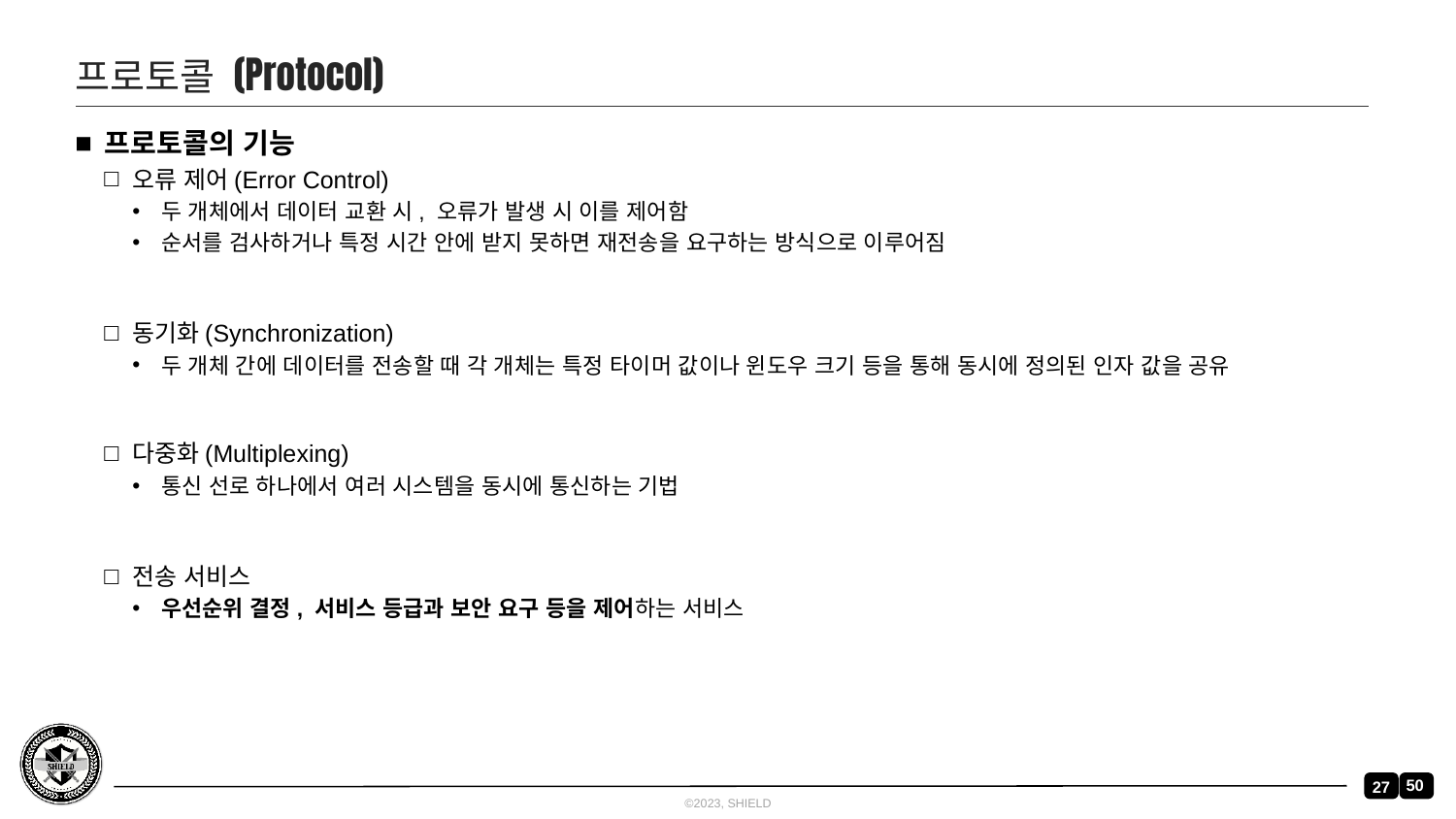

# 프로토콜 (Protocol)
프로토콜의 기능
오류 제어(Error Control)
두 개체에서 데이터 교환 시, 오류가 발생 시 이를 제어함
순서를 검사하거나 특정 시간 안에 받지 못하면 재전송을 요구하는 방식으로 이루어짐

동기화(Synchronization)
두 개체 간에 데이터를 전송할 때 각 개체는 특정 타이머 값이나 윈도우 크기 등을 통해 동시에 정의된 인자 값을 공유

다중화(Multiplexing)
통신 선로 하나에서 여러 시스템을 동시에 통신하는 기법

전송 서비스
우선순위 결정, 서비스 등급과 보안 요구 등을 제어하는 서비스